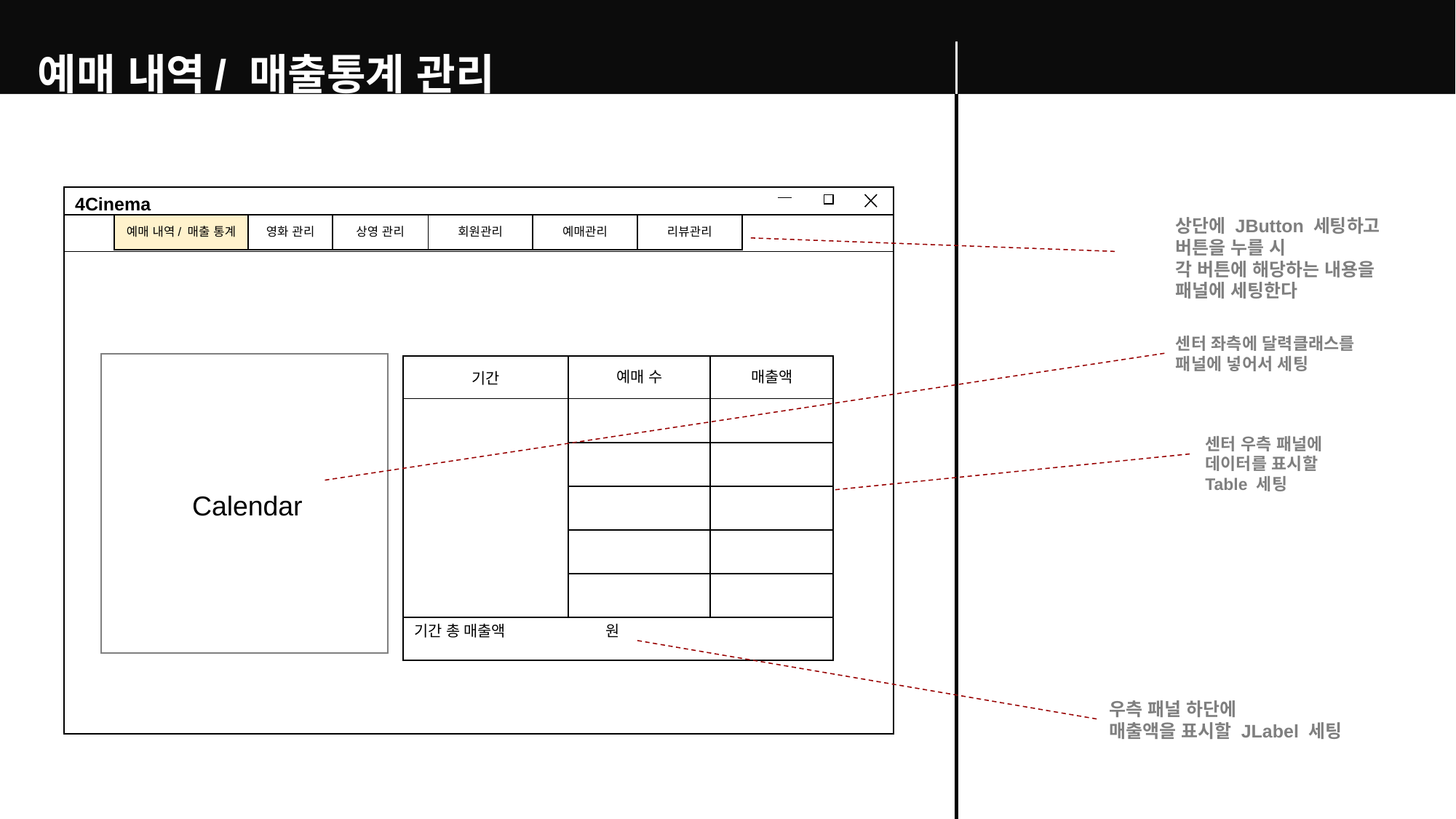

예매 내역/ 매출통계 관리
4Cinema

상단에 JButton 세팅하고
버튼을 누를 시
각 버튼에 해당하는 내용을
패널에 세팅한다
| 예매 내역/ 매출 통계 | 영화 관리 | 상영 관리 | 회원관리 | 예매관리 | 리뷰관리 |
| --- | --- | --- | --- | --- | --- |

센터 좌측에 달력클래스를
패널에 넣어서 세팅

| 기간 |  | 예매 수 | 매출액 |
| --- | --- | --- | --- |
|  |  |  |  |
|  |  |  |  |
|  |  |  |  |
|  |  |  |  |
|  |  |  |  |
| 기간 총 매출액 원 |  |  |  |
센터 우측 패널에
데이터를 표시할
Table 세팅

Calendar
우측 패널 하단에
매출액을 표시할 JLabel 세팅